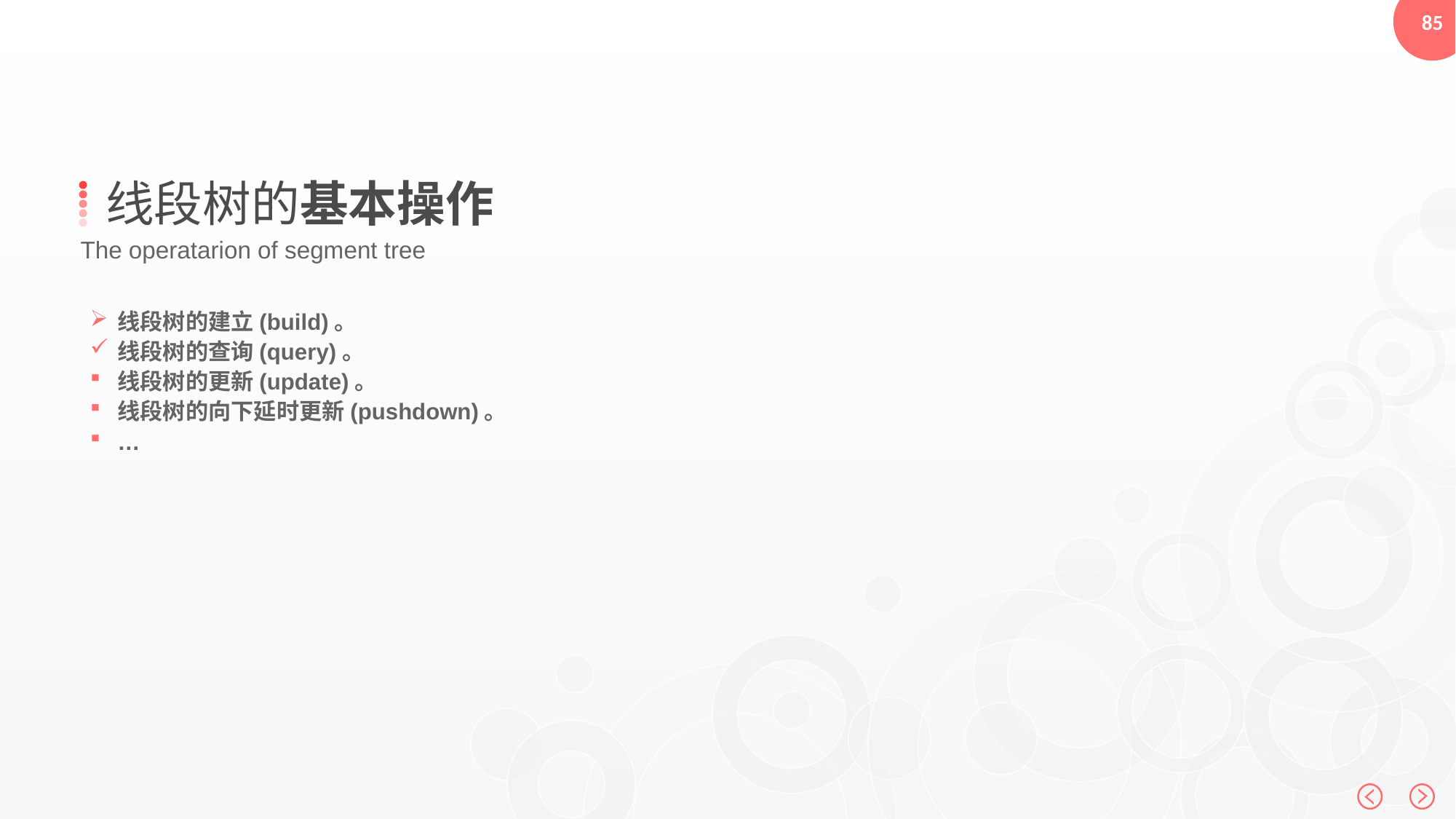

线段树的基本操作
The operatarion of segment tree
线段树的建立(build)。
线段树的查询(query)。
线段树的更新(update)。
线段树的向下延时更新(pushdown)。
…